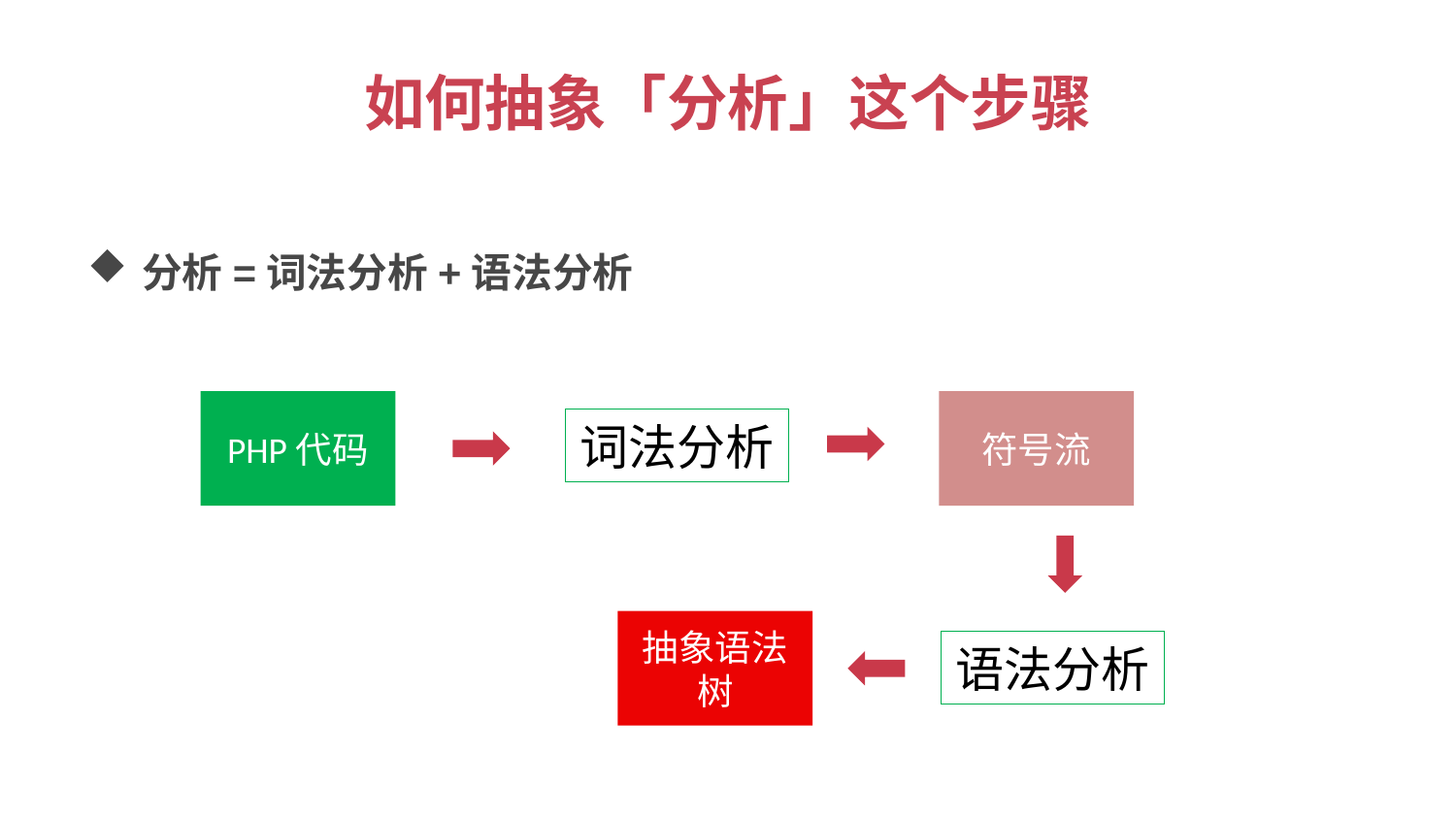

# 如何抽象「分析」这个步骤
分析=词法分析+语法分析
PHP代码
符号流
词法分析

抽象语法树
语法分析